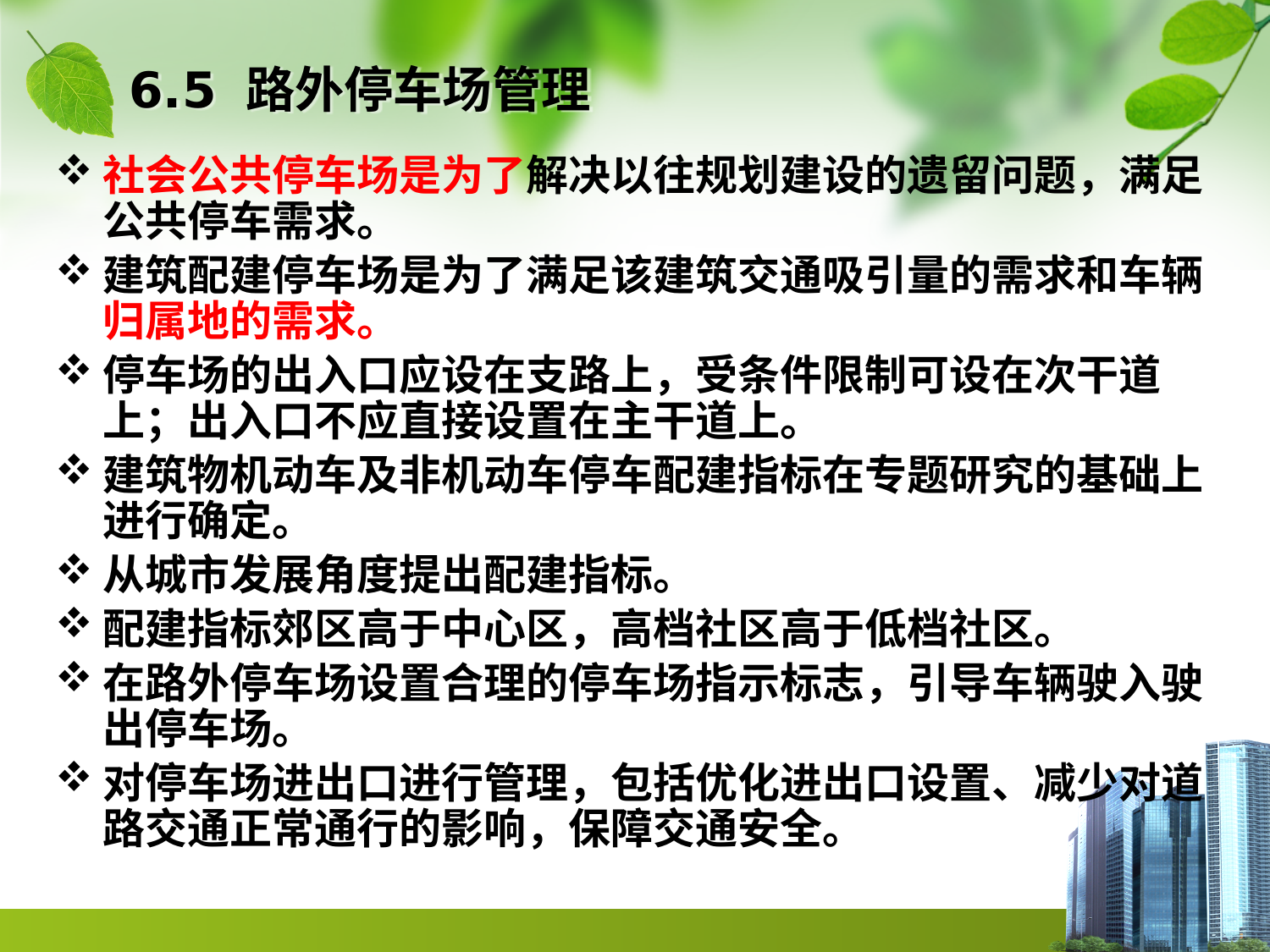

# 6.5 路外停车场管理
社会公共停车场是为了解决以往规划建设的遗留问题，满足公共停车需求。
建筑配建停车场是为了满足该建筑交通吸引量的需求和车辆归属地的需求。
停车场的出入口应设在支路上，受条件限制可设在次干道上；出入口不应直接设置在主干道上。
建筑物机动车及非机动车停车配建指标在专题研究的基础上进行确定。
从城市发展角度提出配建指标。
配建指标郊区高于中心区，高档社区高于低档社区。
在路外停车场设置合理的停车场指示标志，引导车辆驶入驶出停车场。
对停车场进出口进行管理，包括优化进出口设置、减少对道路交通正常通行的影响，保障交通安全。